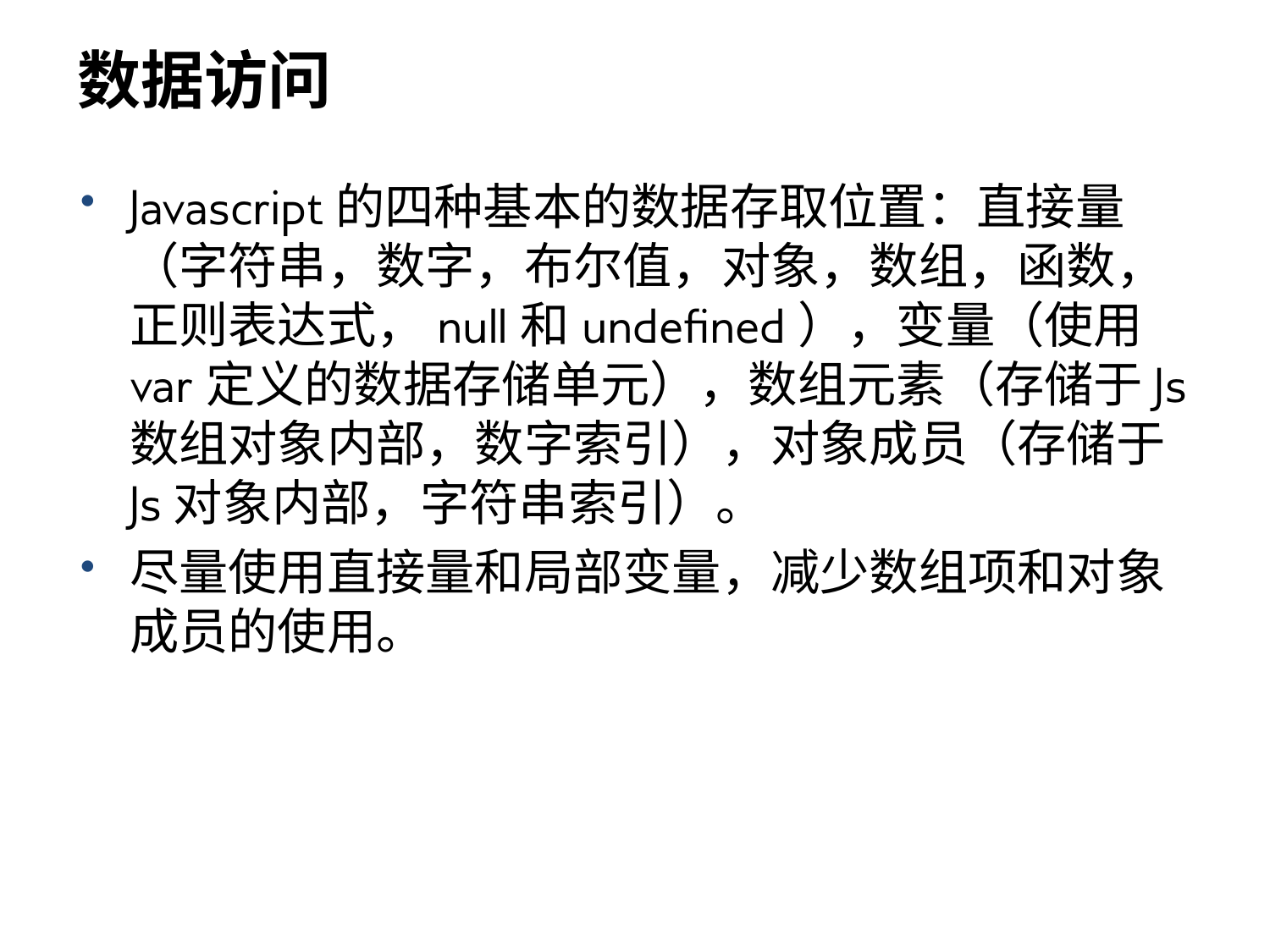

# 数据访问
Javascript的四种基本的数据存取位置：直接量（字符串，数字，布尔值，对象，数组，函数，正则表达式，null和undefined），变量（使用var定义的数据存储单元），数组元素（存储于Js数组对象内部，数字索引），对象成员（存储于Js对象内部，字符串索引）。
尽量使用直接量和局部变量，减少数组项和对象成员的使用。